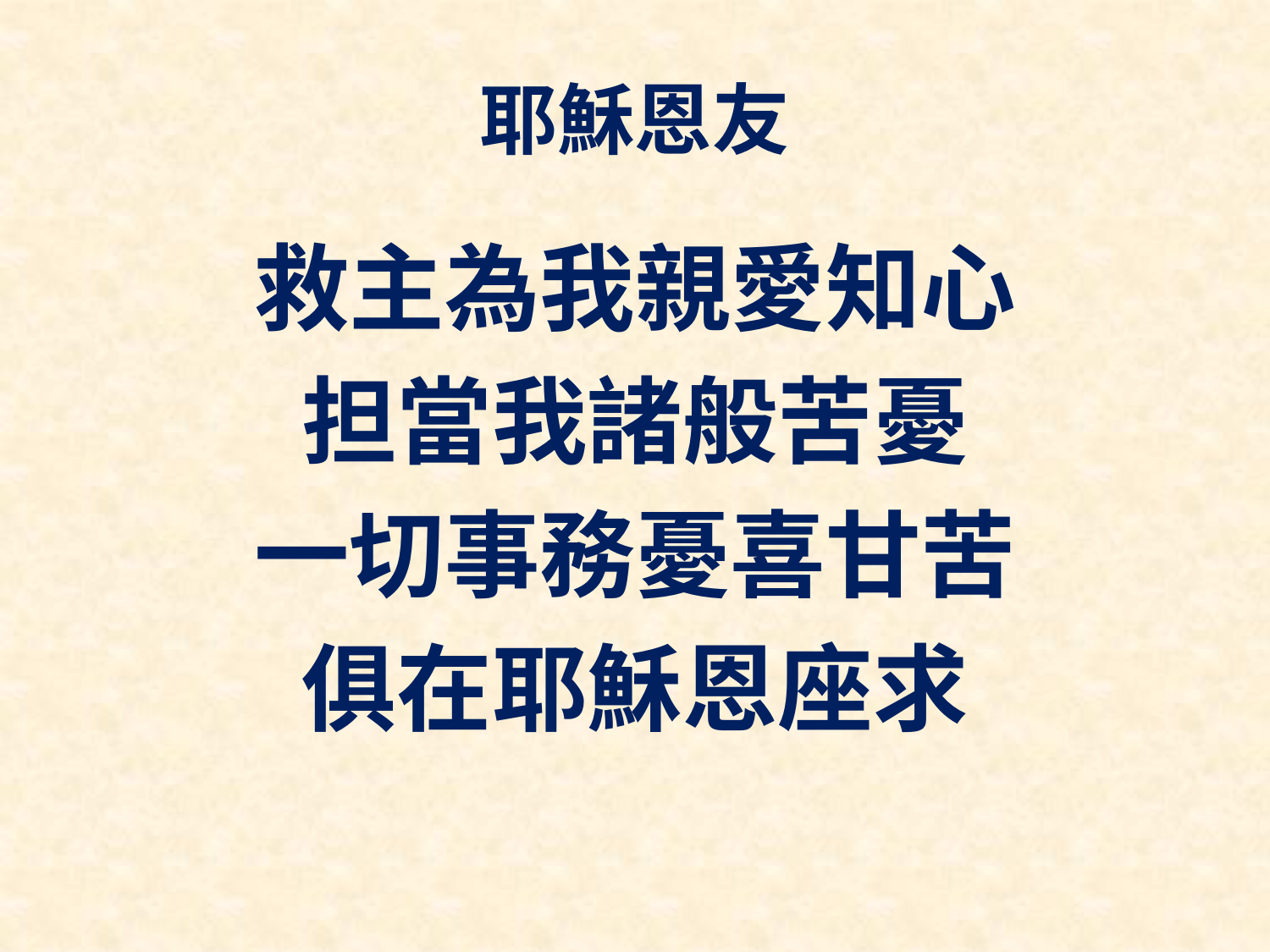

# 耶穌恩友
救主為我親愛知心
担當我諸般苦憂
一切事務憂喜甘苦
俱在耶穌恩座求